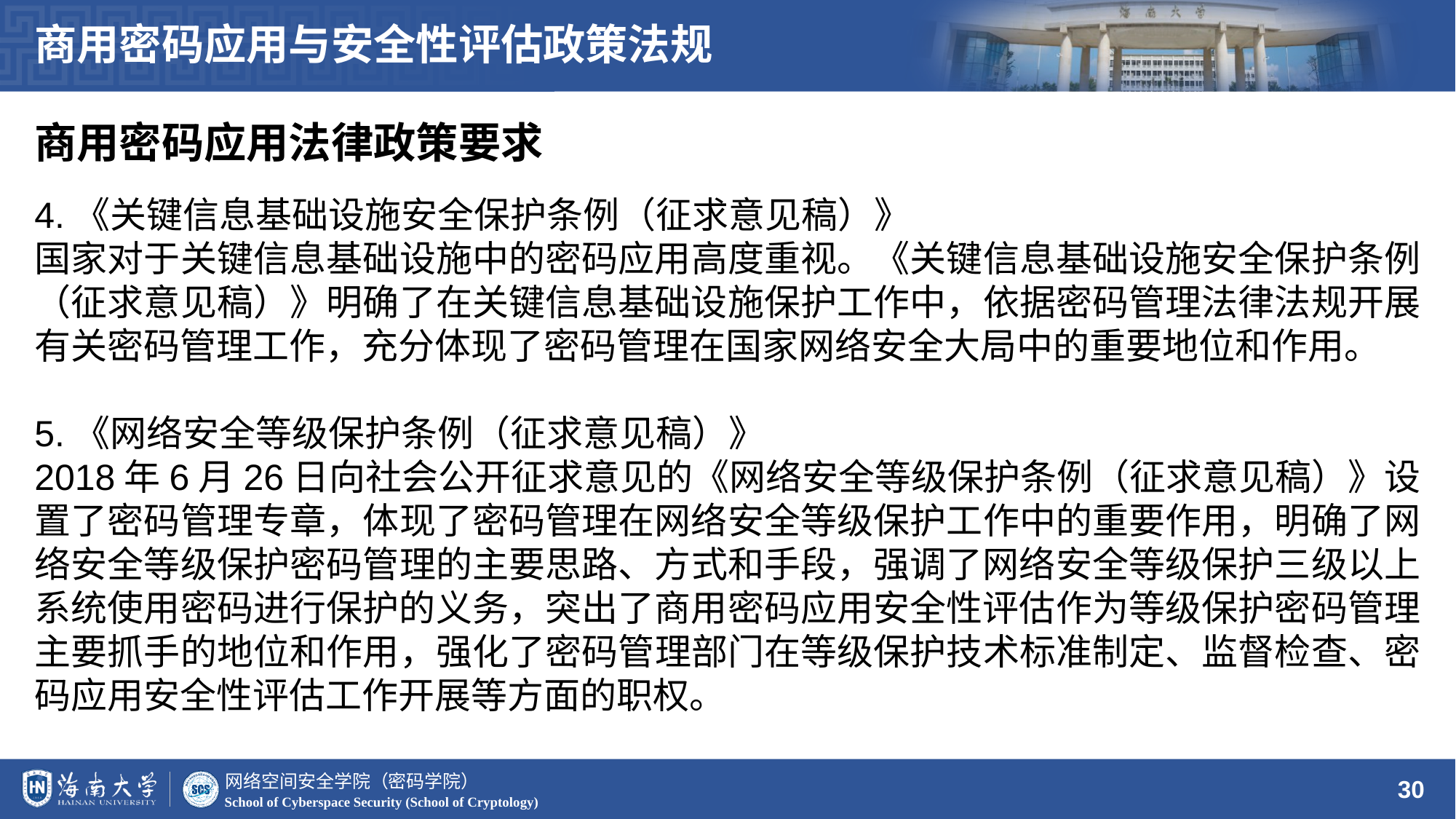

商用密码应用与安全性评估政策法规

商用密码应用法律政策要求
4.《关键信息基础设施安全保护条例（征求意见稿）》
国家对于关键信息基础设施中的密码应用高度重视。《关键信息基础设施安全保护条例（征求意见稿）》明确了在关键信息基础设施保护工作中，依据密码管理法律法规开展有关密码管理工作，充分体现了密码管理在国家网络安全大局中的重要地位和作用。

5.《网络安全等级保护条例（征求意见稿）》
2018年6月26日向社会公开征求意见的《网络安全等级保护条例（征求意见稿）》设置了密码管理专章，体现了密码管理在网络安全等级保护工作中的重要作用，明确了网络安全等级保护密码管理的主要思路、方式和手段，强调了网络安全等级保护三级以上系统使用密码进行保护的义务，突出了商用密码应用安全性评估作为等级保护密码管理主要抓手的地位和作用，强化了密码管理部门在等级保护技术标准制定、监督检查、密码应用安全性评估工作开展等方面的职权。
30